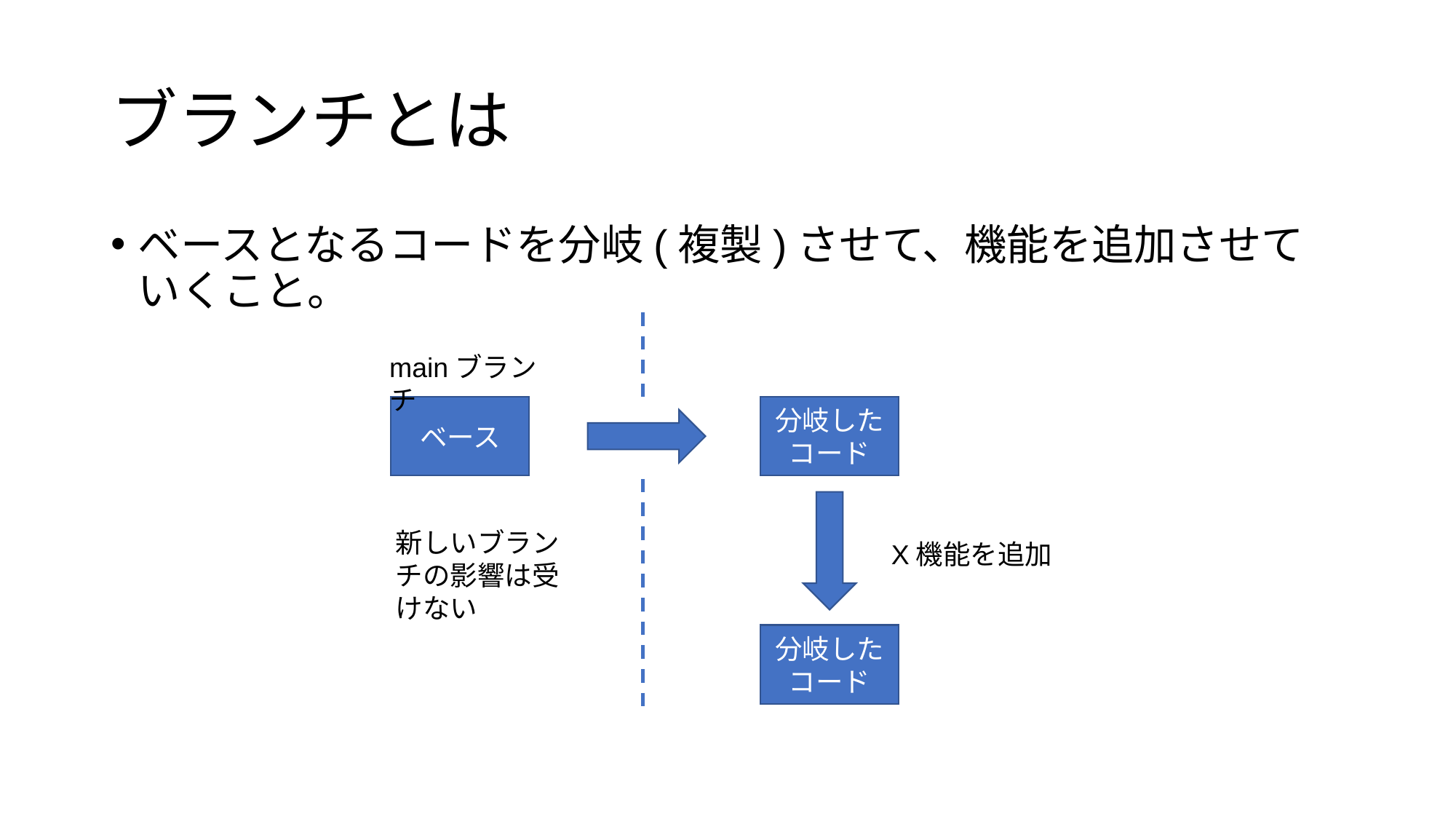

# ブランチとは
ベースとなるコードを分岐(複製)させて、機能を追加させていくこと。

mainブランチ

分岐したコード
ベース

新しいブランチの影響は受けない

X機能を追加
分岐したコード